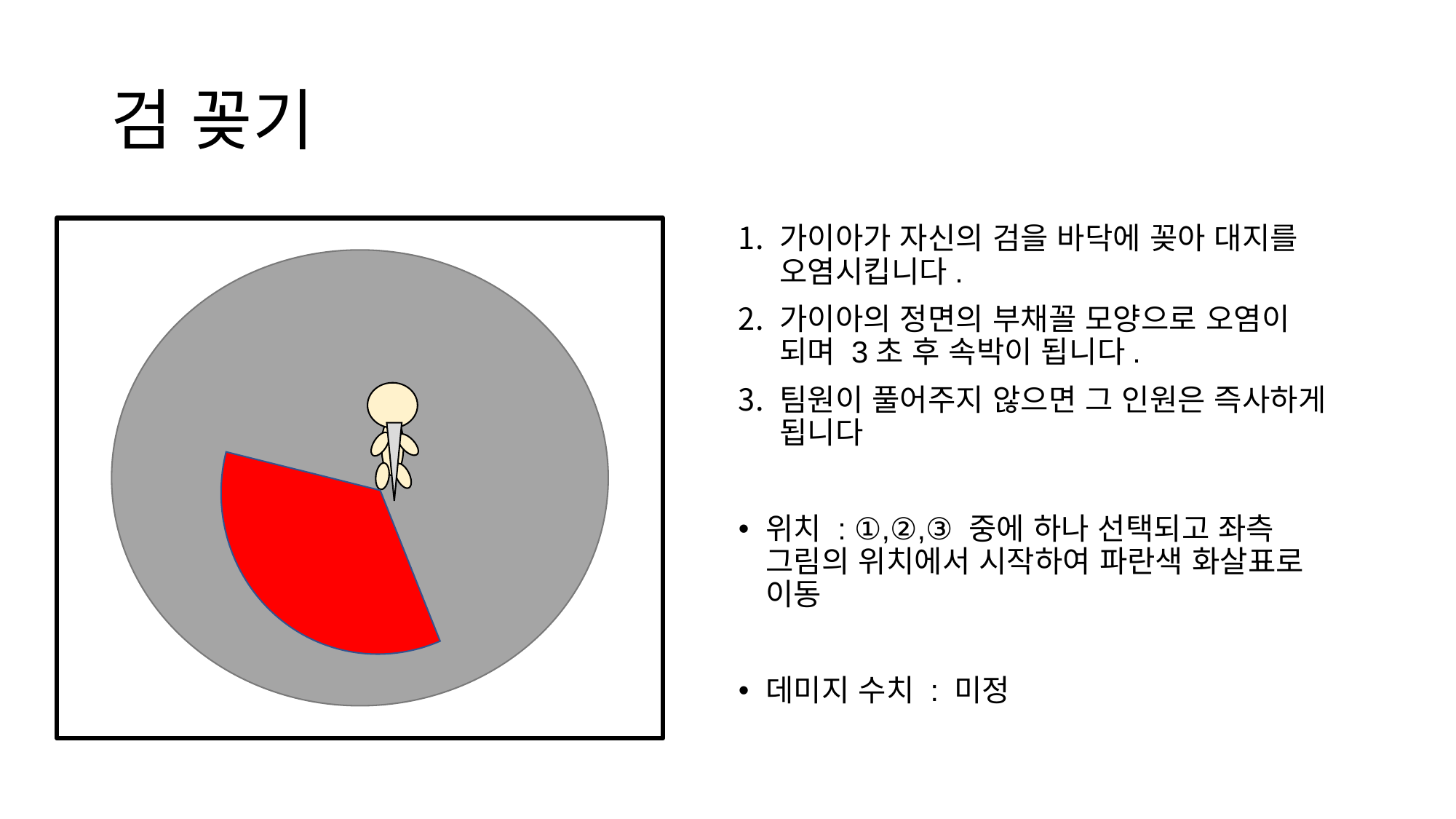

# 검 꽂기

가이아가 자신의 검을 바닥에 꽂아 대지를 오염시킵니다.
가이아의 정면의 부채꼴 모양으로 오염이 되며 3초 후 속박이 됩니다.
팀원이 풀어주지 않으면 그 인원은 즉사하게 됩니다

위치 : ①,②,③ 중에 하나 선택되고 좌측 그림의 위치에서 시작하여 파란색 화살표로 이동

데미지 수치 : 미정